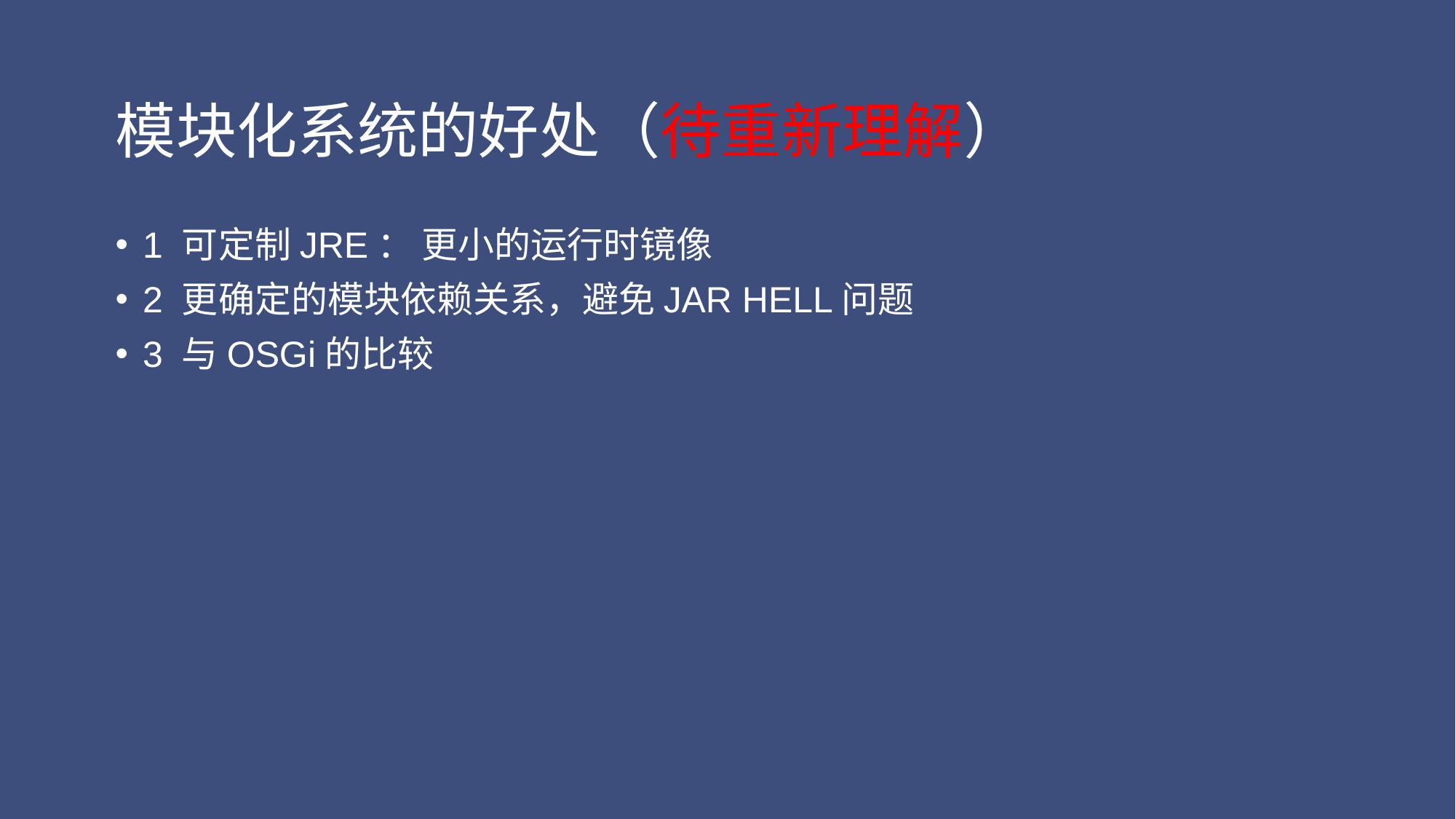

# 模块化系统的好处（待重新理解）
1 可定制JRE： 更小的运行时镜像
2 更确定的模块依赖关系，避免JAR HELL问题
3 与OSGi的比较